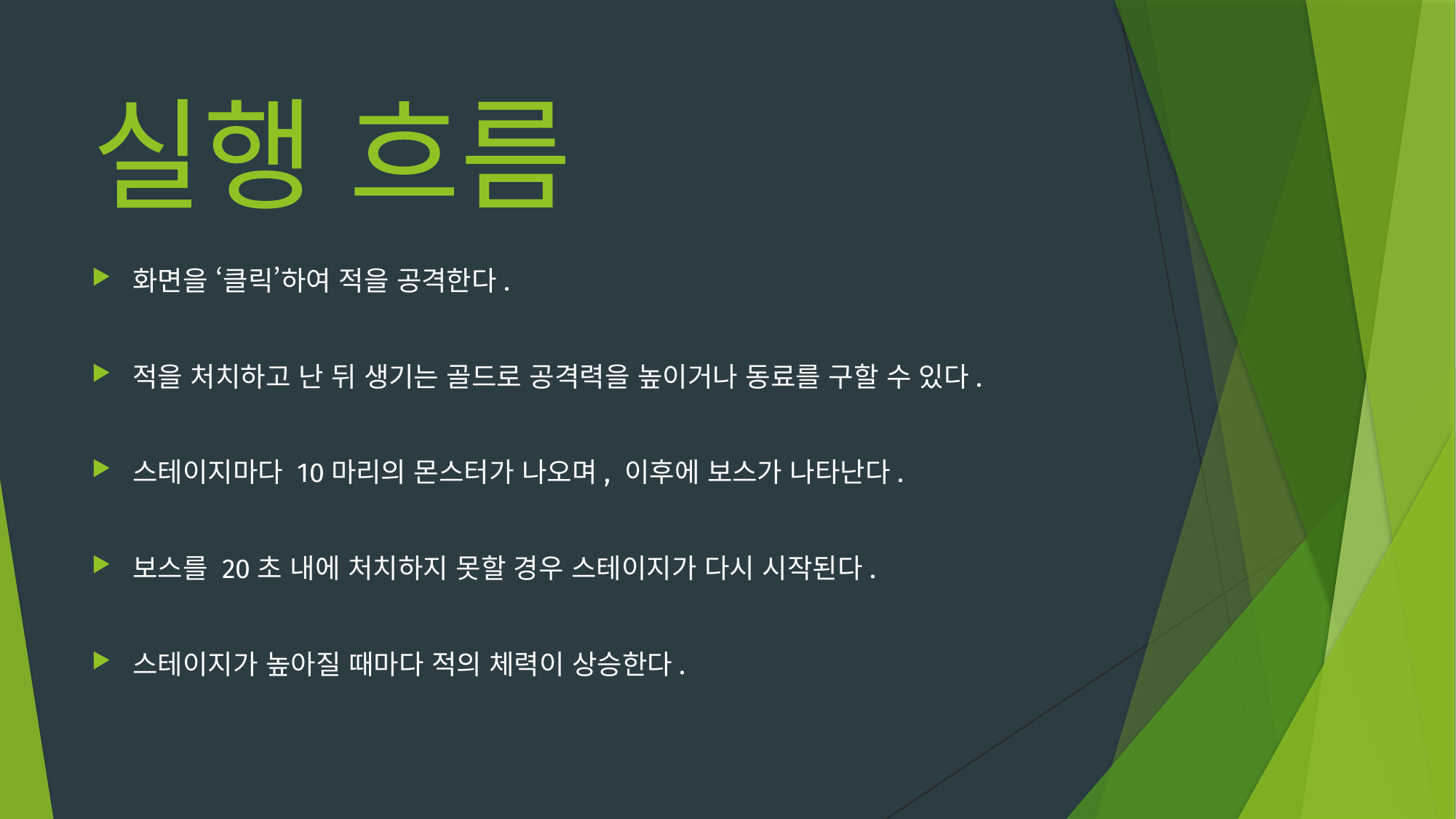

# 실행 흐름
화면을 ‘클릭’하여 적을 공격한다.

적을 처치하고 난 뒤 생기는 골드로 공격력을 높이거나 동료를 구할 수 있다.

스테이지마다 10마리의 몬스터가 나오며, 이후에 보스가 나타난다.

보스를 20초 내에 처치하지 못할 경우 스테이지가 다시 시작된다.

스테이지가 높아질 때마다 적의 체력이 상승한다.